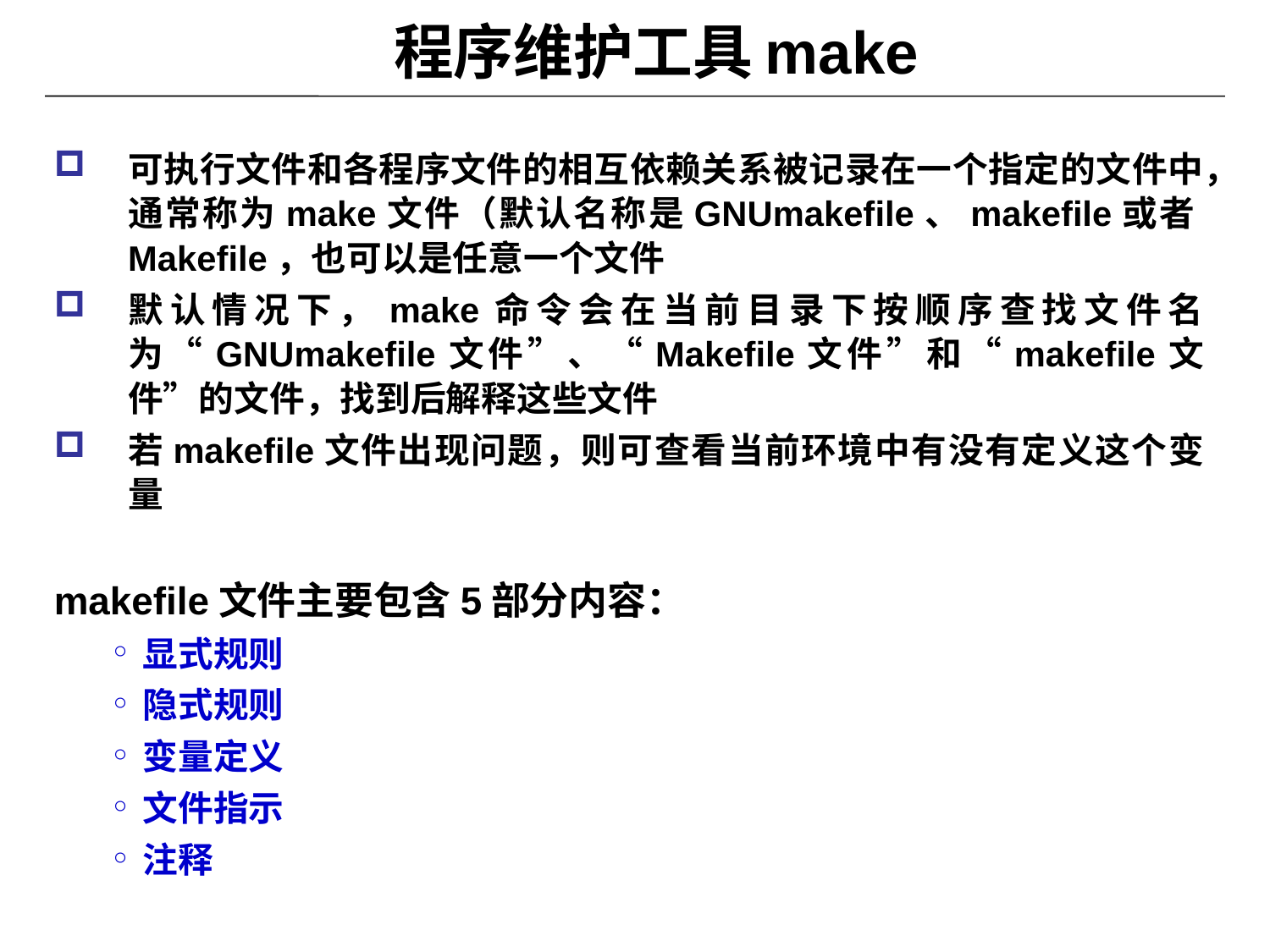

# 程序维护工具make
可执行文件和各程序文件的相互依赖关系被记录在一个指定的文件中，通常称为make文件（默认名称是GNUmakefile、makefile或者Makefile，也可以是任意一个文件
默认情况下，make命令会在当前目录下按顺序查找文件名为“GNUmakefile文件”、“Makefile文件”和“makefile文件”的文件，找到后解释这些文件
若makefile文件出现问题，则可查看当前环境中有没有定义这个变量

makefile文件主要包含5部分内容：
显式规则
隐式规则
变量定义
文件指示
注释